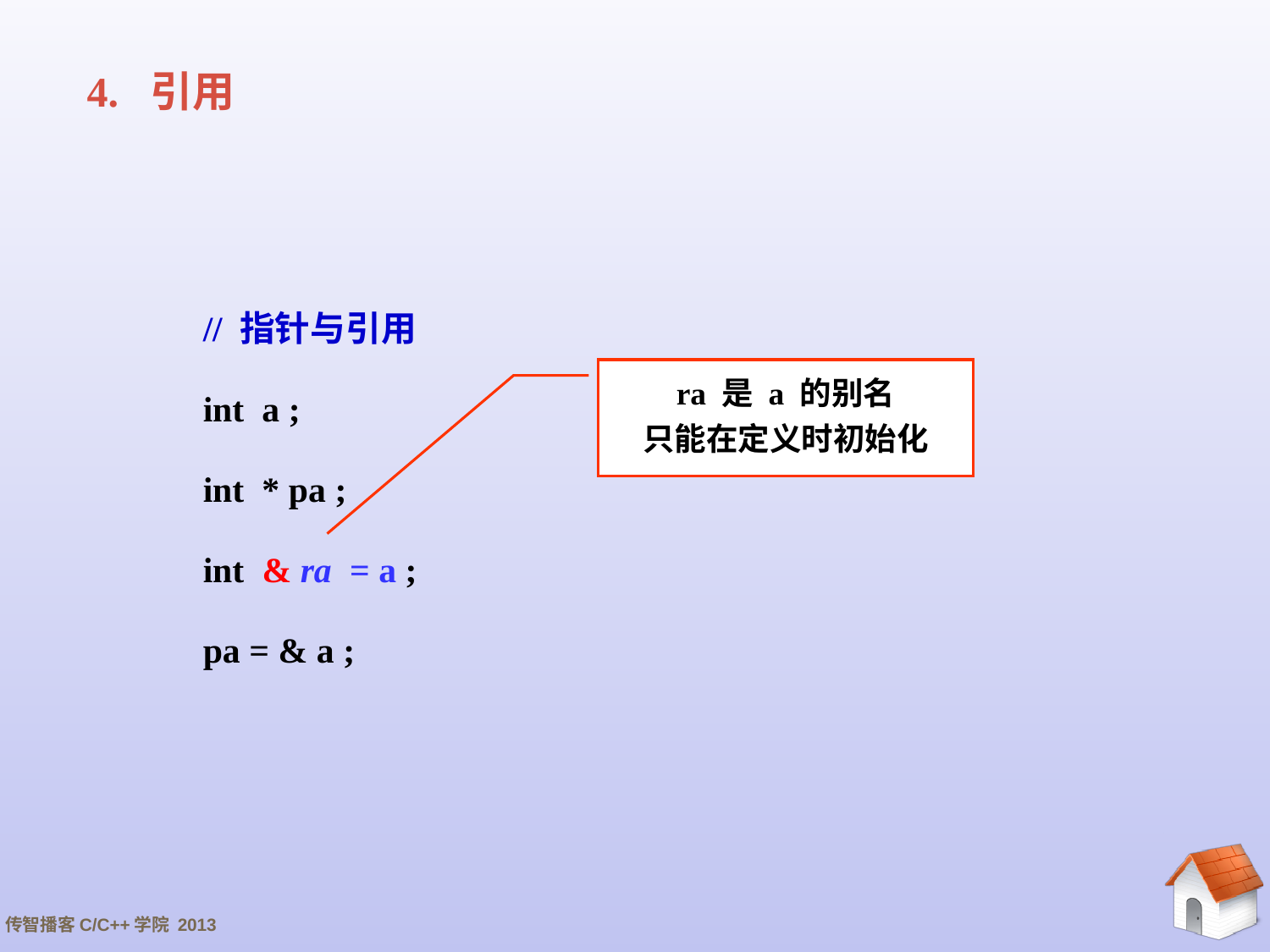

4.  引用
// 指针与引用
int  a ;
int  * pa ;
int  & ra  = a ;
pa = & a ;
ra 是 a 的别名
只能在定义时初始化